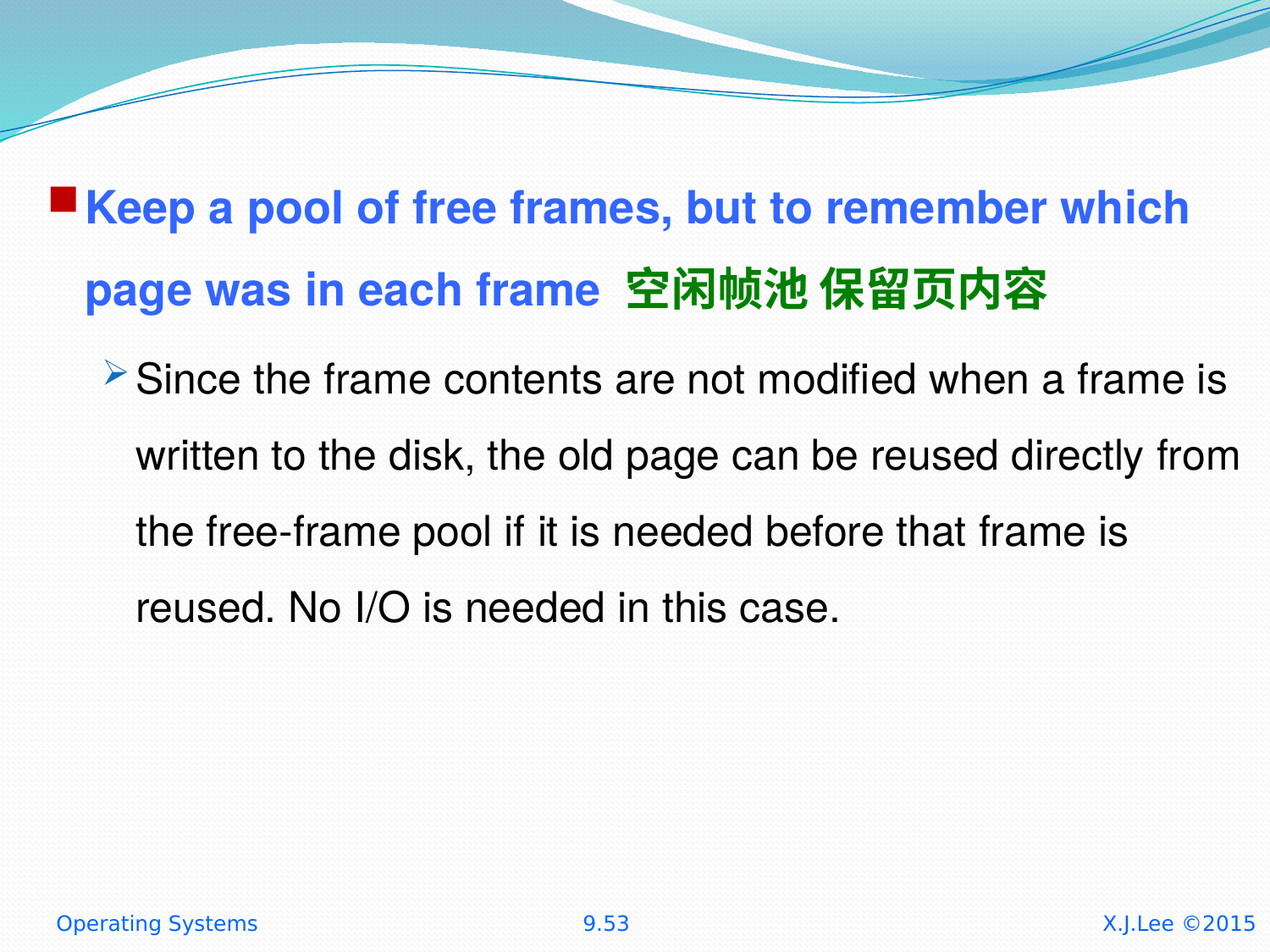

Keep a pool of free frames, but to remember which page was in each frame 空闲帧池 保留页内容
Since the frame contents are not modified when a frame is written to the disk, the old page can be reused directly from the free-frame pool if it is needed before that frame is reused. No I/O is needed in this case.
Operating Systems
9.53
X.J.Lee ©2015